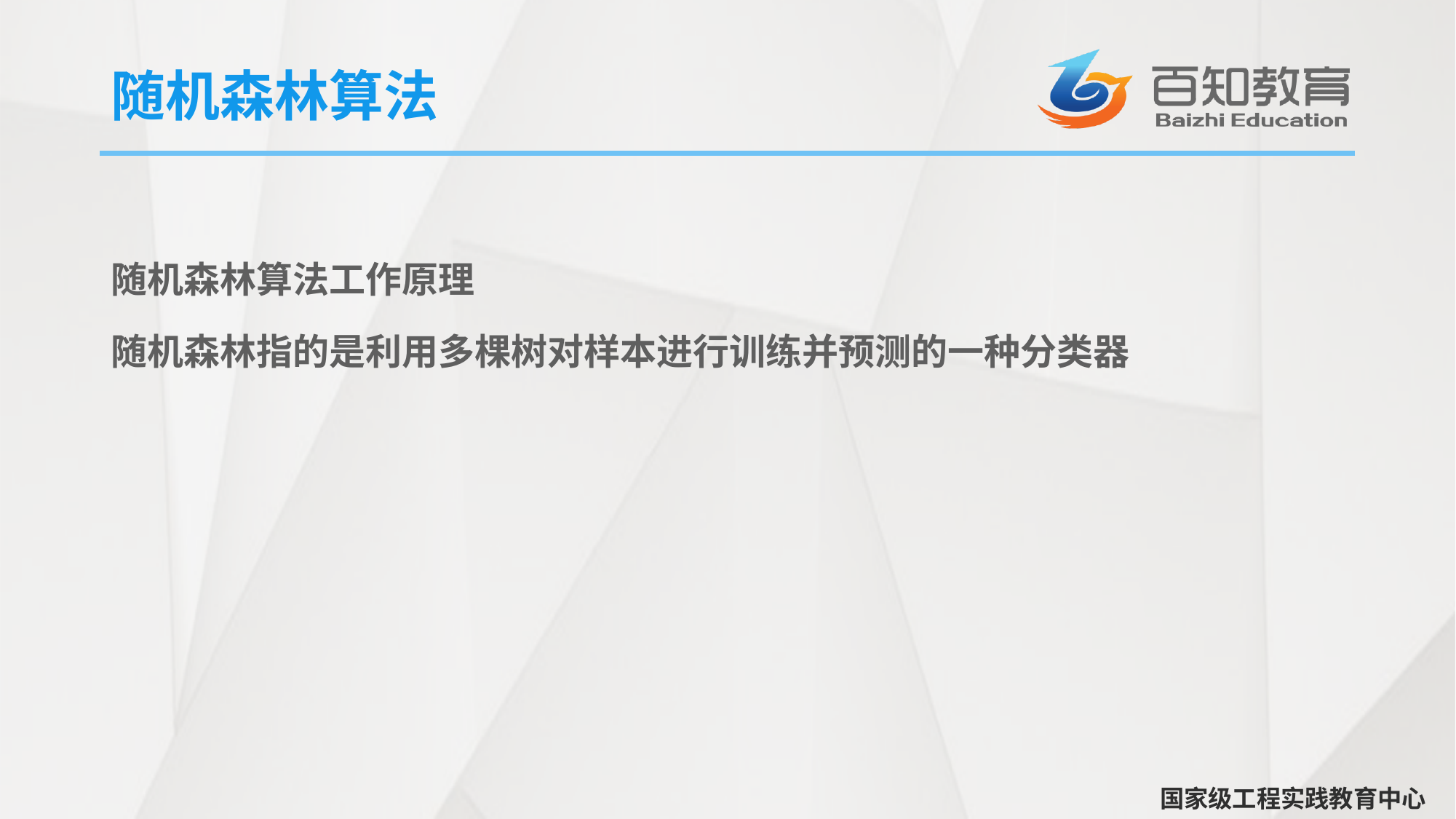

# 随机森林算法

随机森林算法工作原理
随机森林指的是利用多棵树对样本进行训练并预测的一种分类器